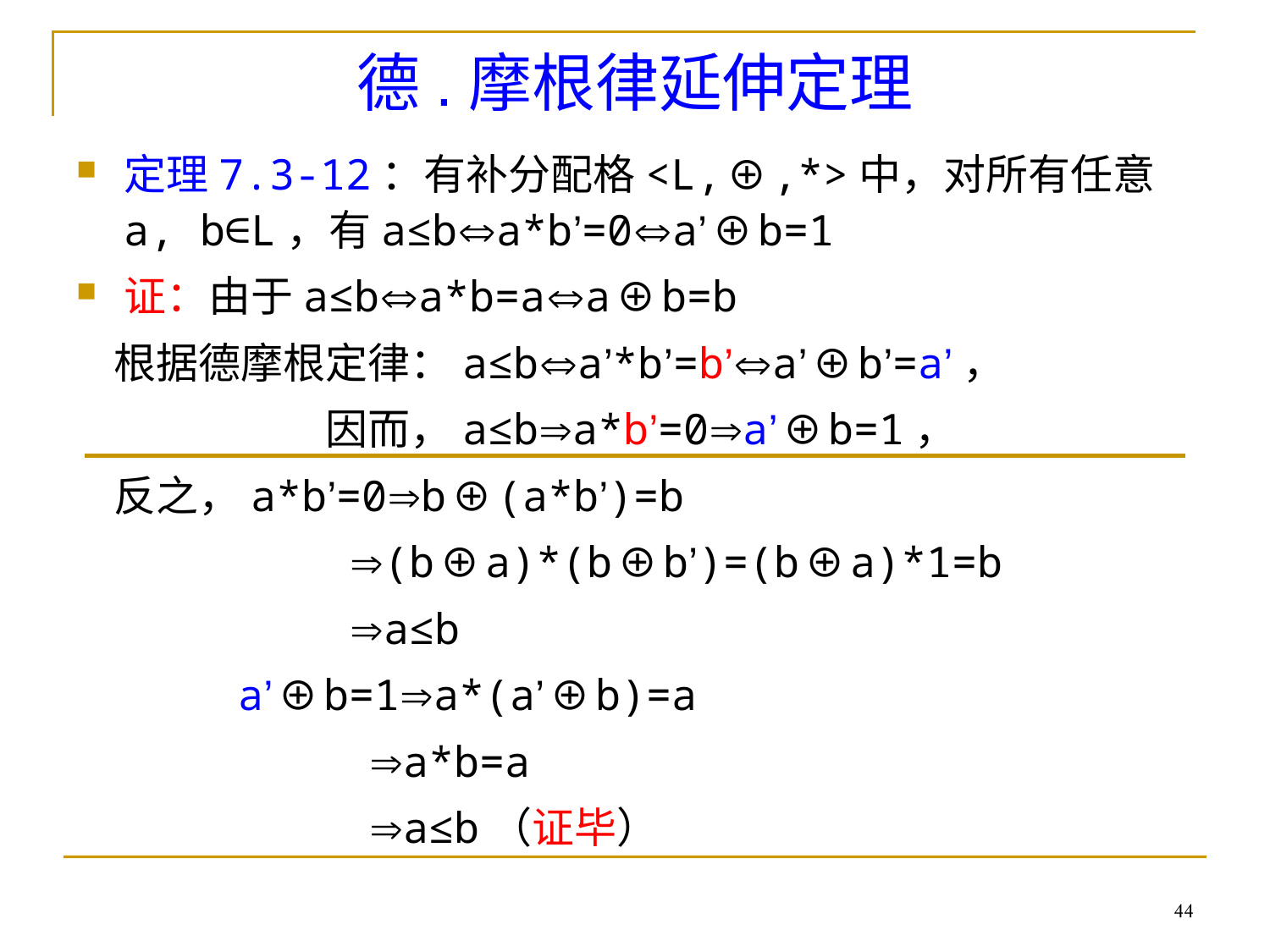

# 德.摩根律延伸定理
定理7.3-12：有补分配格<L,⊕,*>中，对所有任意a, b∈L，有a≤b⇔a*b’=0⇔a’⊕b=1
证：由于a≤b⇔a*b=a⇔a⊕b=b
根据德摩根定律：a≤b⇔a’*b’=b’⇔a’⊕b’=a’，
因而，a≤b⇒a*b’=0⇒a’⊕b=1，
反之，a*b’=0⇒b⊕(a*b’)=b
⇒(b⊕a)*(b⊕b’)=(b⊕a)*1=b
⇒a≤b
a’⊕b=1⇒a*(a’⊕b)=a
⇒a*b=a
⇒a≤b（证毕）
44